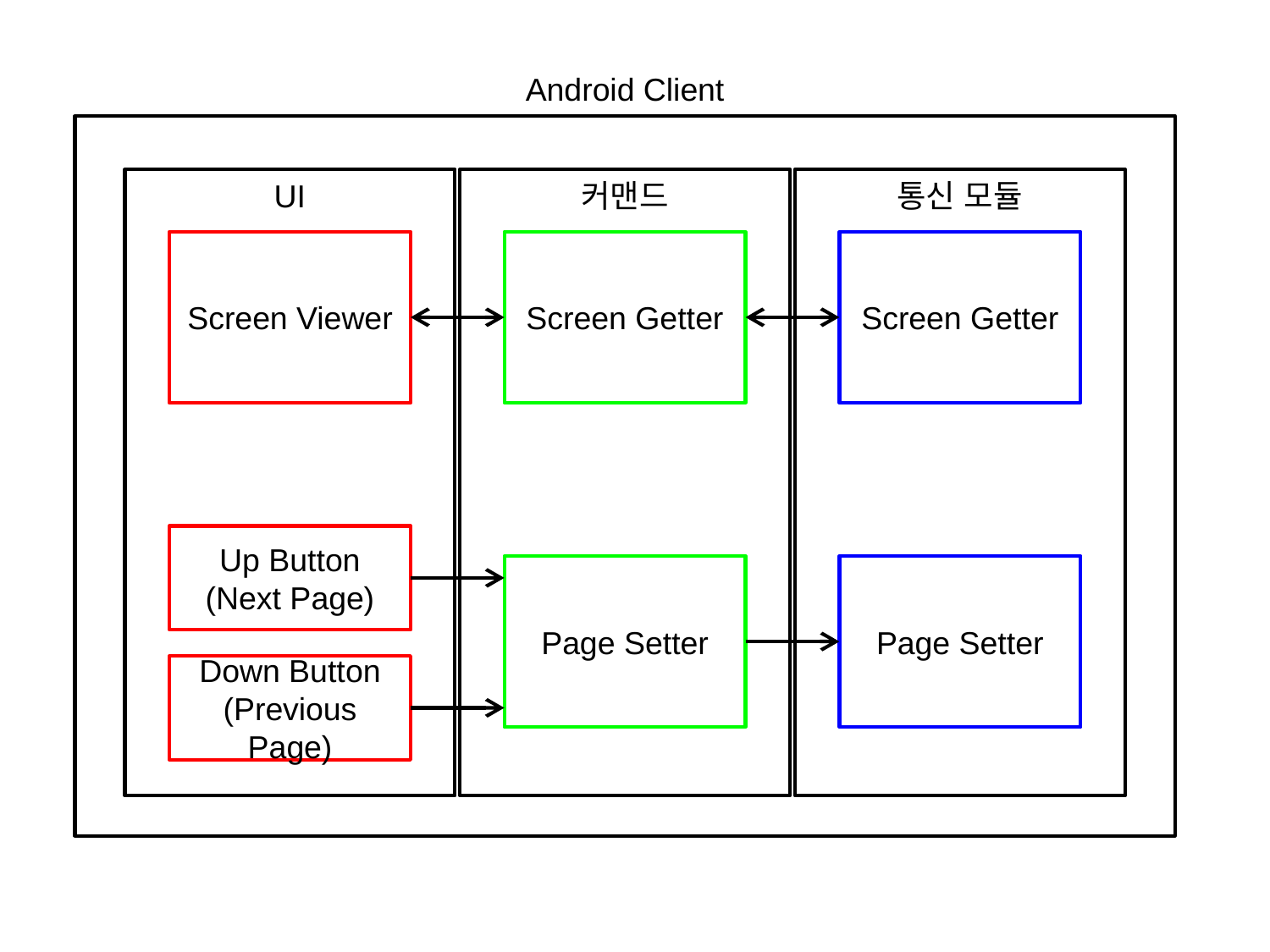

Android Client

UI
커맨드
통신 모듈
Screen Viewer
Screen Getter
Screen Getter
Up Button
(Next Page)
Page Setter
Page Setter
Down Button
(Previous Page)